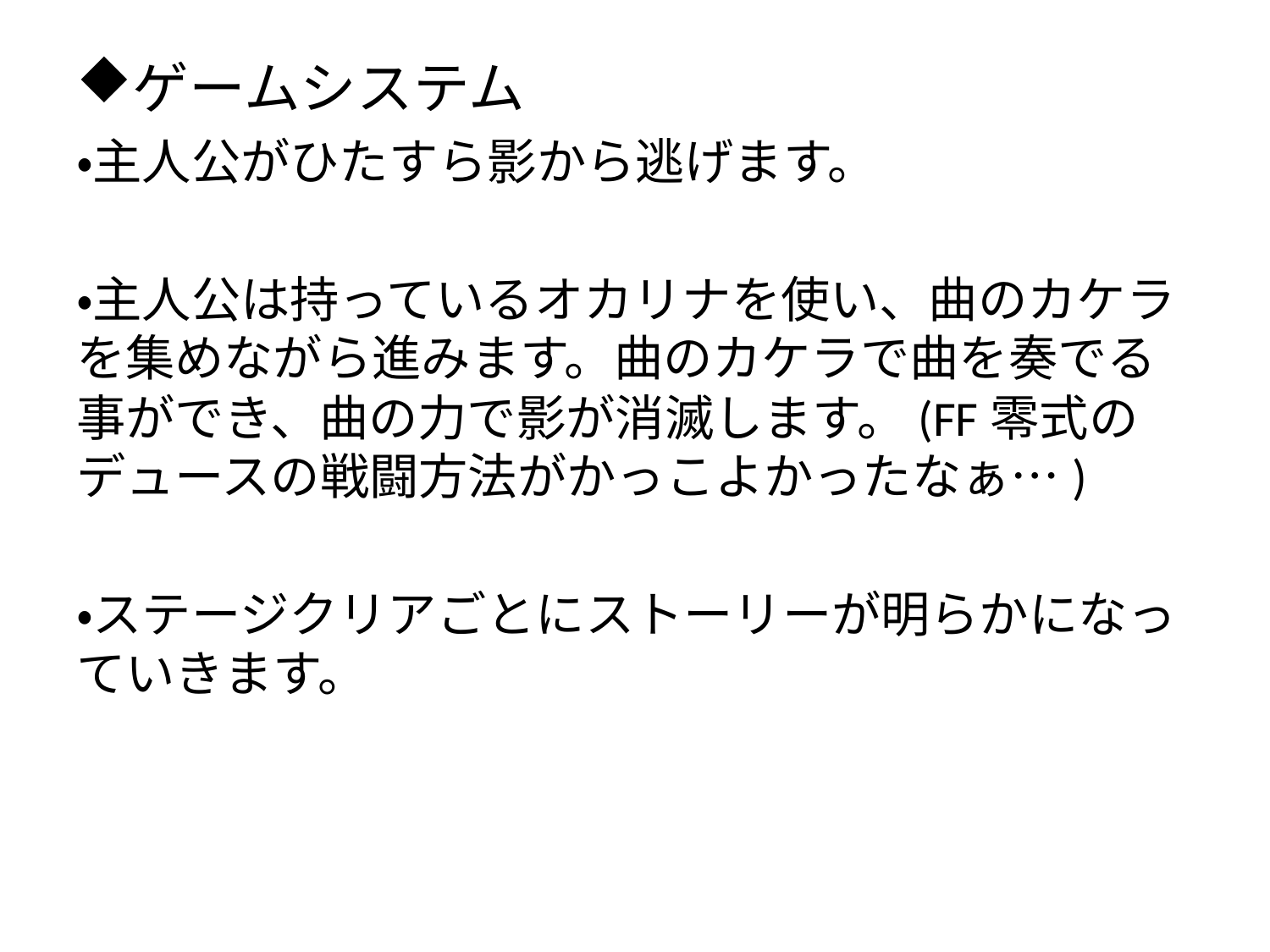

ゲームシステム
・主人公がひたすら影から逃げます。

・主人公は持っているオカリナを使い、曲のカケラを集めながら進みます。曲のカケラで曲を奏でる事ができ、曲の力で影が消滅します。(FF零式のデュースの戦闘方法がかっこよかったなぁ…)

・ステージクリアごとにストーリーが明らかになっていきます。